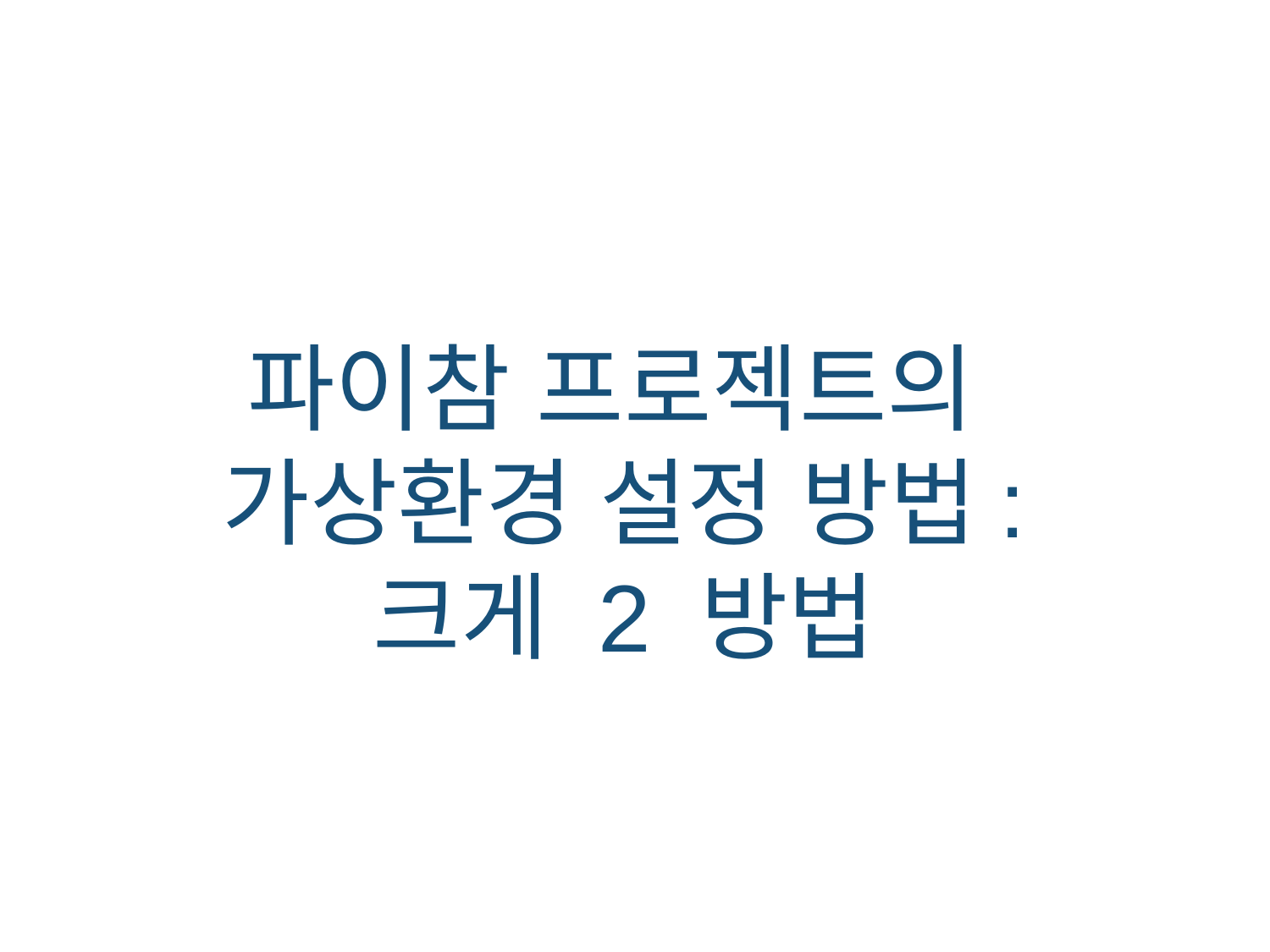

파이참 프로젝트의
가상환경 설정 방법:
크게 2 방법